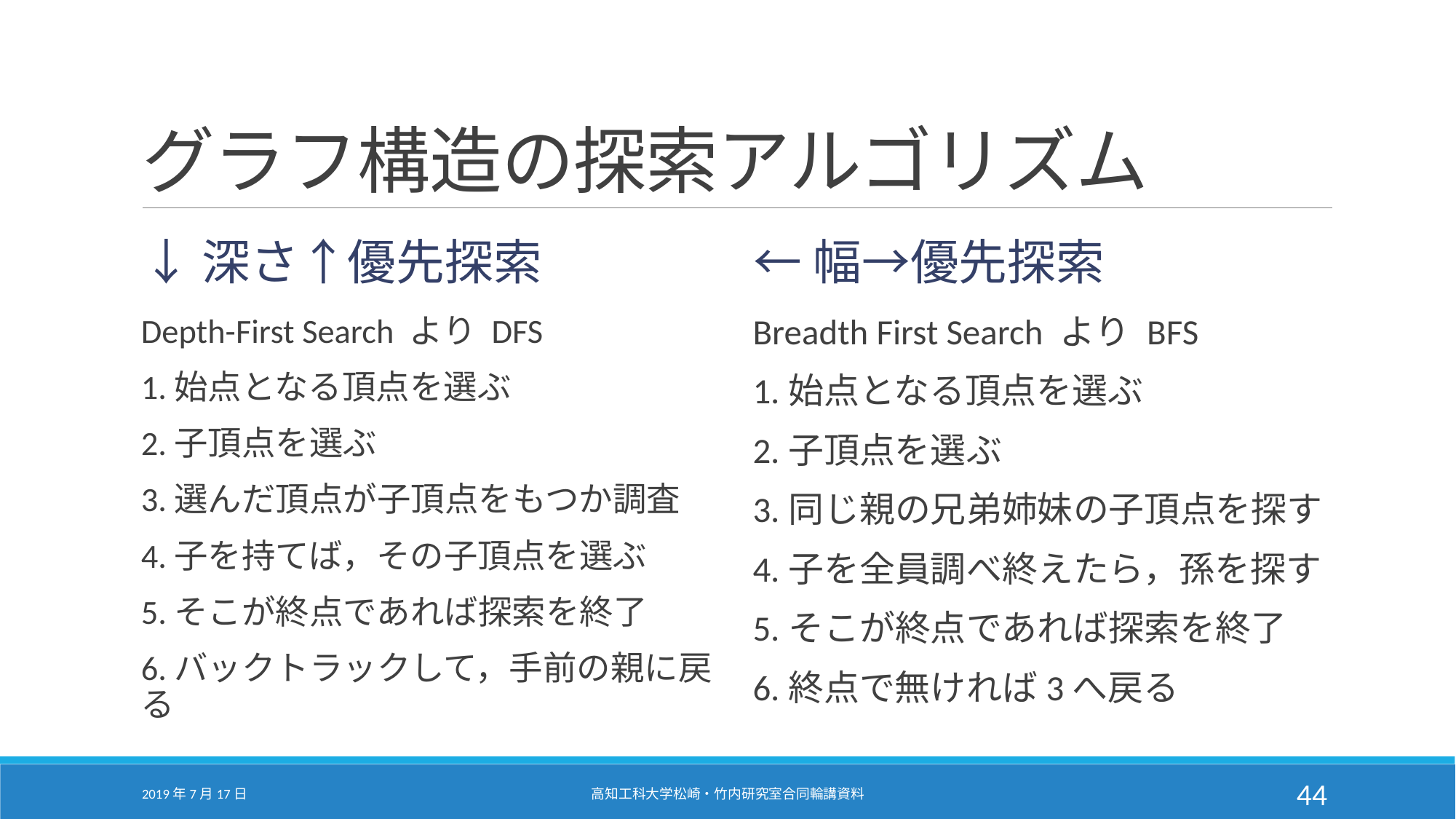

# グラフ構造の探索アルゴリズム
↓深さ↑優先探索
←幅→優先探索
Depth-First Search より DFS
1.始点となる頂点を選ぶ
2.子頂点を選ぶ
3.選んだ頂点が子頂点をもつか調査
4.子を持てば，その子頂点を選ぶ
5.そこが終点であれば探索を終了
6.バックトラックして，手前の親に戻る
Breadth First Search より BFS
1.始点となる頂点を選ぶ
2.子頂点を選ぶ
3.同じ親の兄弟姉妹の子頂点を探す
4.子を全員調べ終えたら，孫を探す
5.そこが終点であれば探索を終了
6.終点で無ければ3へ戻る
2019年7月17日
高知工科大学松崎・竹内研究室合同輪講資料
44